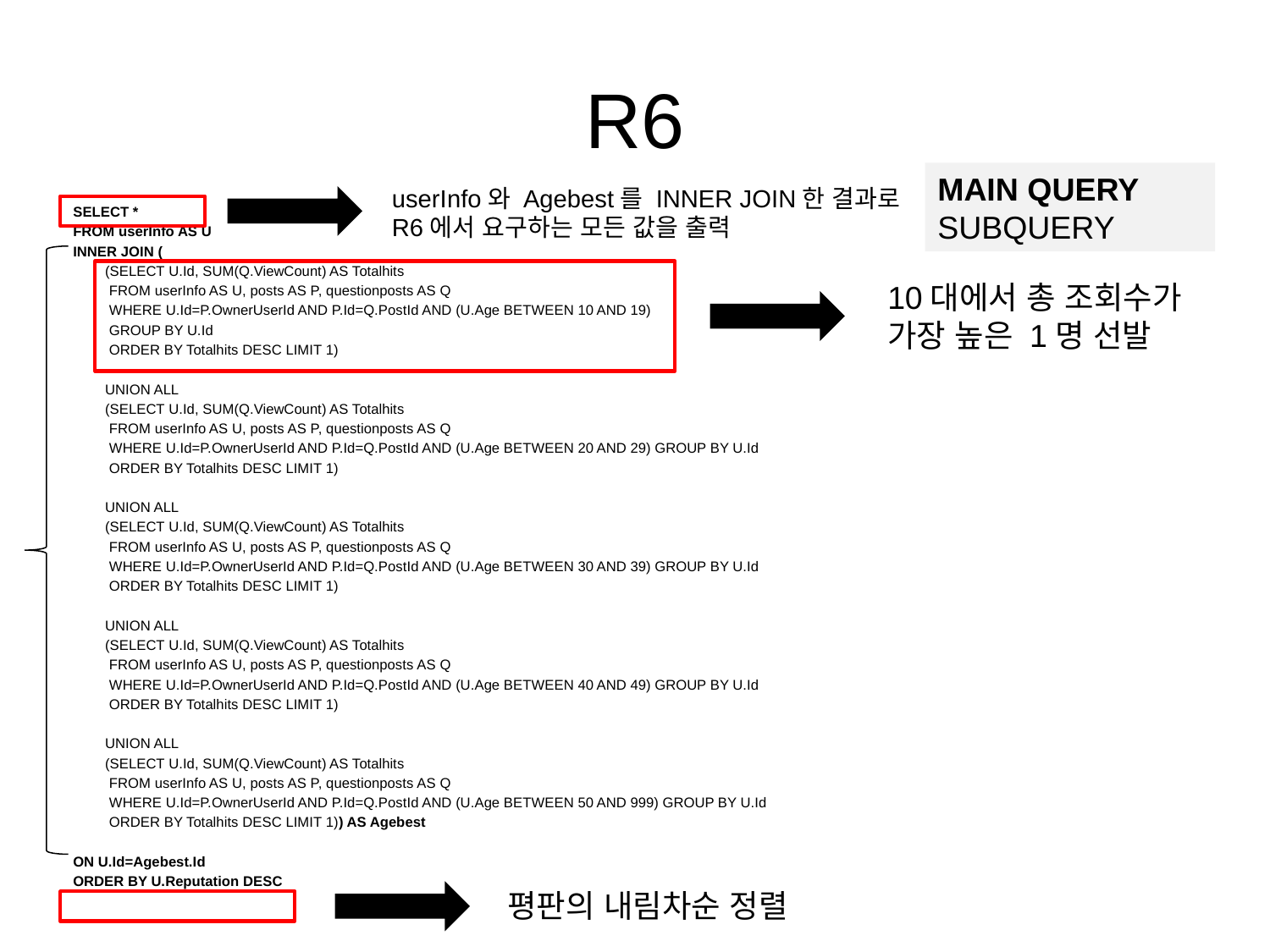

# R6
MAIN QUERY
SUBQUERY
userInfo와 Agebest를 INNER JOIN한 결과로
R6에서 요구하는 모든 값을 출력

SELECT *
FROM userInfo AS U
INNER JOIN (
        (SELECT U.Id, SUM(Q.ViewCount) AS Totalhits
         FROM userInfo AS U, posts AS P, questionposts AS Q
         WHERE U.Id=P.OwnerUserId AND P.Id=Q.PostId AND (U.Age BETWEEN 10 AND 19)
         GROUP BY U.Id
         ORDER BY Totalhits DESC LIMIT 1)

        UNION ALL
        (SELECT U.Id, SUM(Q.ViewCount) AS Totalhits
         FROM userInfo AS U, posts AS P, questionposts AS Q
         WHERE U.Id=P.OwnerUserId AND P.Id=Q.PostId AND (U.Age BETWEEN 20 AND 29) GROUP BY U.Id
         ORDER BY Totalhits DESC LIMIT 1)

        UNION ALL
        (SELECT U.Id, SUM(Q.ViewCount) AS Totalhits
         FROM userInfo AS U, posts AS P, questionposts AS Q
         WHERE U.Id=P.OwnerUserId AND P.Id=Q.PostId AND (U.Age BETWEEN 30 AND 39) GROUP BY U.Id
         ORDER BY Totalhits DESC LIMIT 1)

        UNION ALL
        (SELECT U.Id, SUM(Q.ViewCount) AS Totalhits
         FROM userInfo AS U, posts AS P, questionposts AS Q
         WHERE U.Id=P.OwnerUserId AND P.Id=Q.PostId AND (U.Age BETWEEN 40 AND 49) GROUP BY U.Id
         ORDER BY Totalhits DESC LIMIT 1)

        UNION ALL
        (SELECT U.Id, SUM(Q.ViewCount) AS Totalhits
         FROM userInfo AS U, posts AS P, questionposts AS Q
         WHERE U.Id=P.OwnerUserId AND P.Id=Q.PostId AND (U.Age BETWEEN 50 AND 999) GROUP BY U.Id
         ORDER BY Totalhits DESC LIMIT 1)) AS Agebest

ON U.Id=Agebest.Id
ORDER BY U.Reputation DESC

10대에서 총 조회수가 가장 높은 1명 선발

평판의 내림차순 정렬